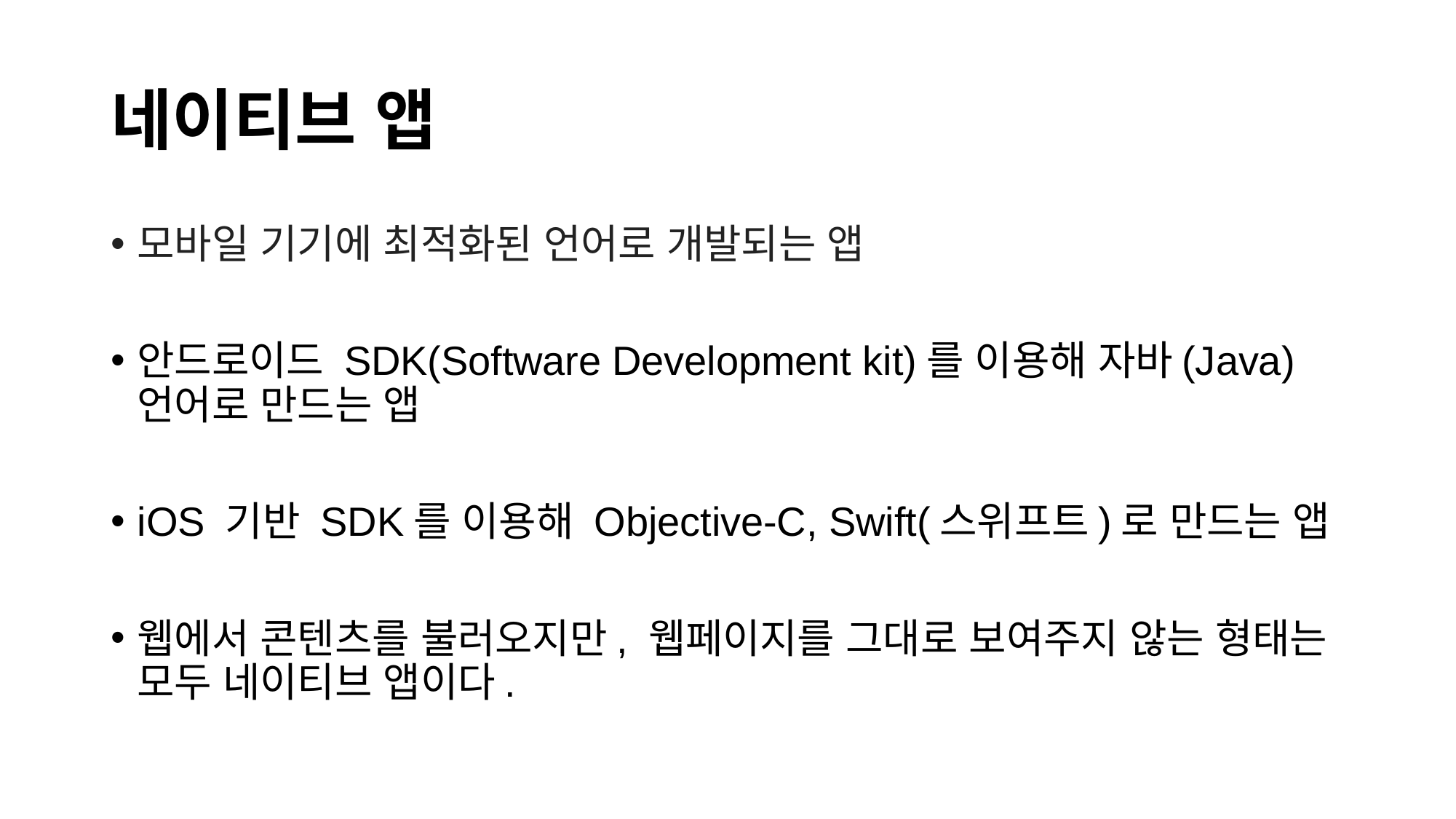

# 네이티브 앱
모바일 기기에 최적화된 언어로 개발되는 앱

안드로이드 SDK(Software Development kit)를 이용해 자바(Java) 언어로 만드는 앱

iOS 기반 SDK를 이용해 Objective-C, Swift(스위프트)로 만드는 앱

웹에서 콘텐츠를 불러오지만, 웹페이지를 그대로 보여주지 않는 형태는 모두 네이티브 앱이다.